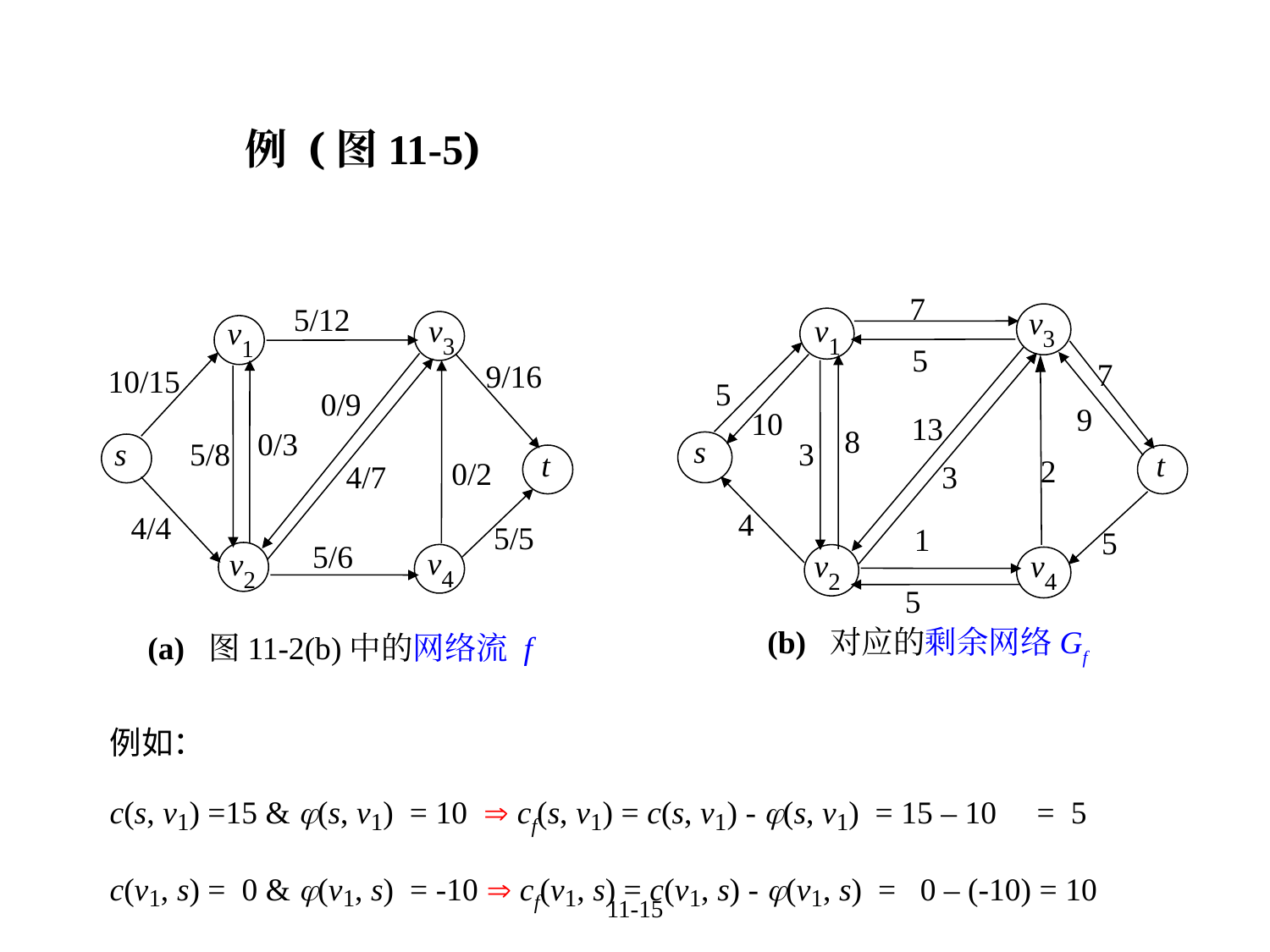

例 (图11-5)
7
v3

5/12
v3

v1

v1

5

7
9/16

10/15

5
0/9
9
10
13
8
0/3
s

3
5/8
s

t

t

2
0/2
4/7
3

4
4/4
5/5
1
5
v4

v2

v2

v4

5/6

5

(b)  对应的剩余网络Gf
(a)  图11-2(b)中的网络流 f
例如：
c(s, v1) =15 & ϕ(s, v1)  = 10  ⇒ cf(s, v1) = c(s, v1) - ϕ(s, v1)  = 15 – 10     =  5
c(v1, s) =  0 & ϕ(v1, s)  = -10 ⇒ cf(v1, s) = c(v1, s) - ϕ(v1, s)  =   0 – (-10) = 10
11-15